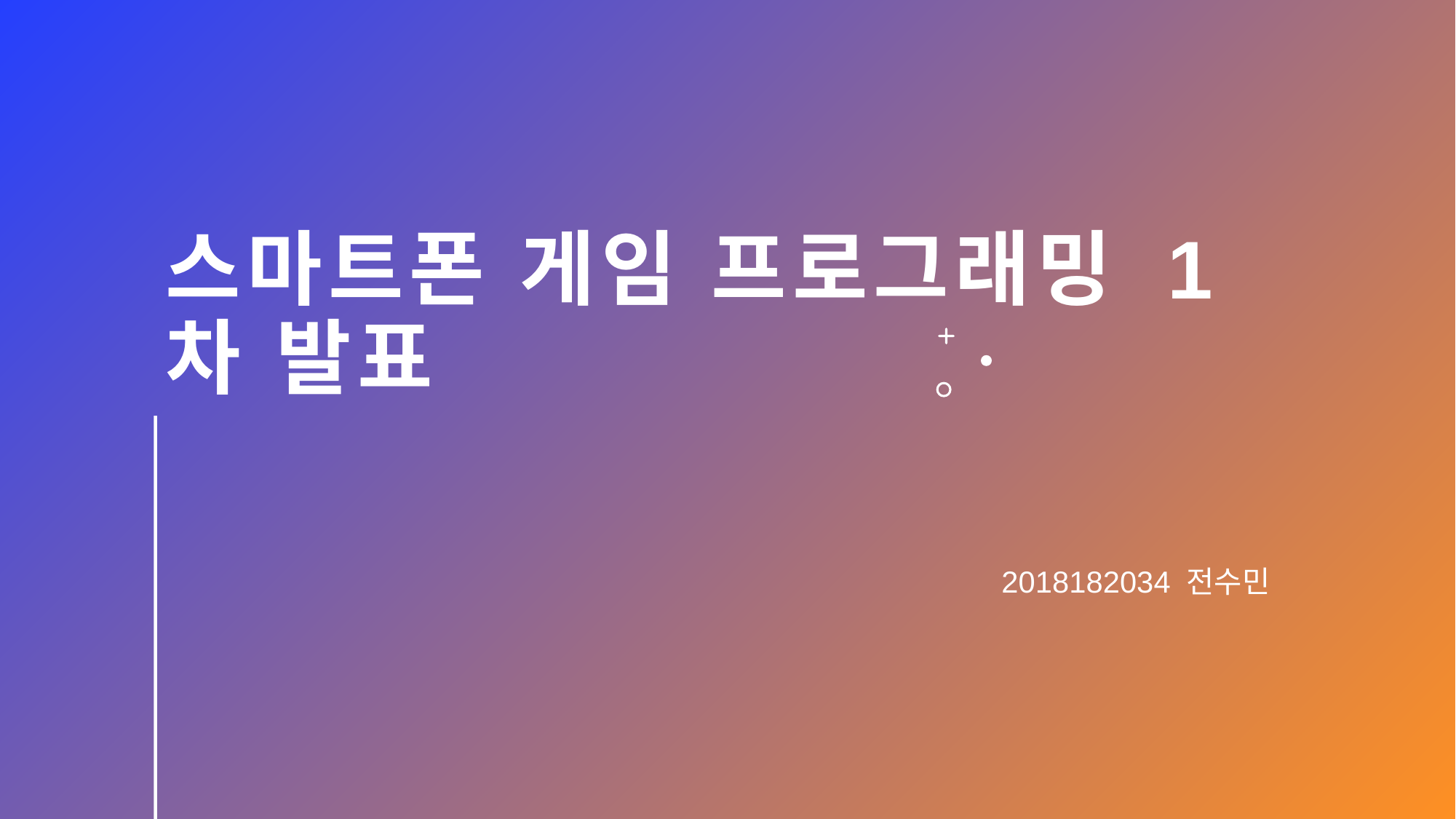

# 스마트폰 게임 프로그래밍 1차 발표
2018182034 전수민